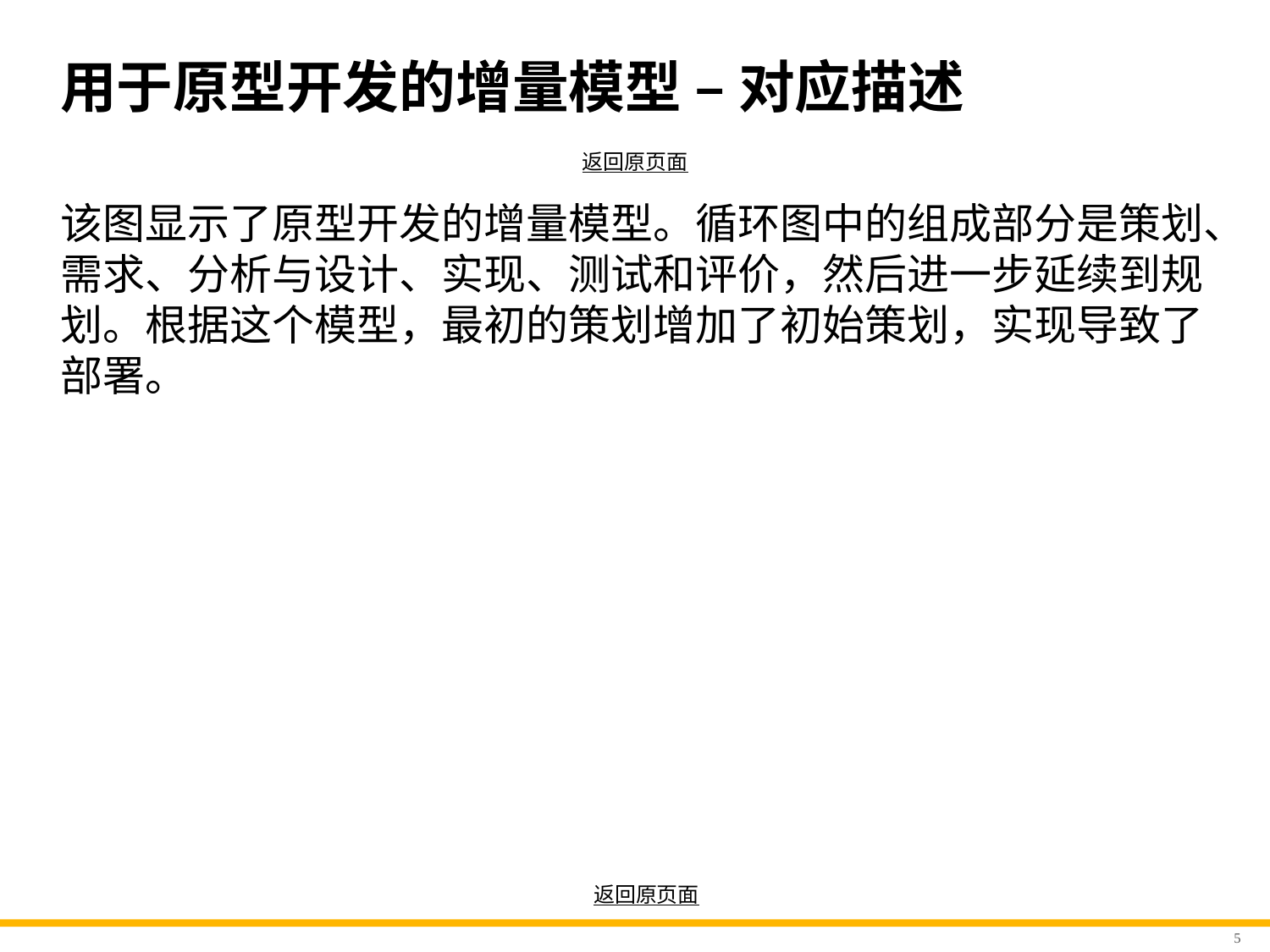

# 用于原型开发的增量模型 – 对应描述
返回原页面
该图显示了原型开发的增量模型。循环图中的组成部分是策划、需求、分析与设计、实现、测试和评价，然后进一步延续到规划。根据这个模型，最初的策划增加了初始策划，实现导致了部署。

返回原页面
5